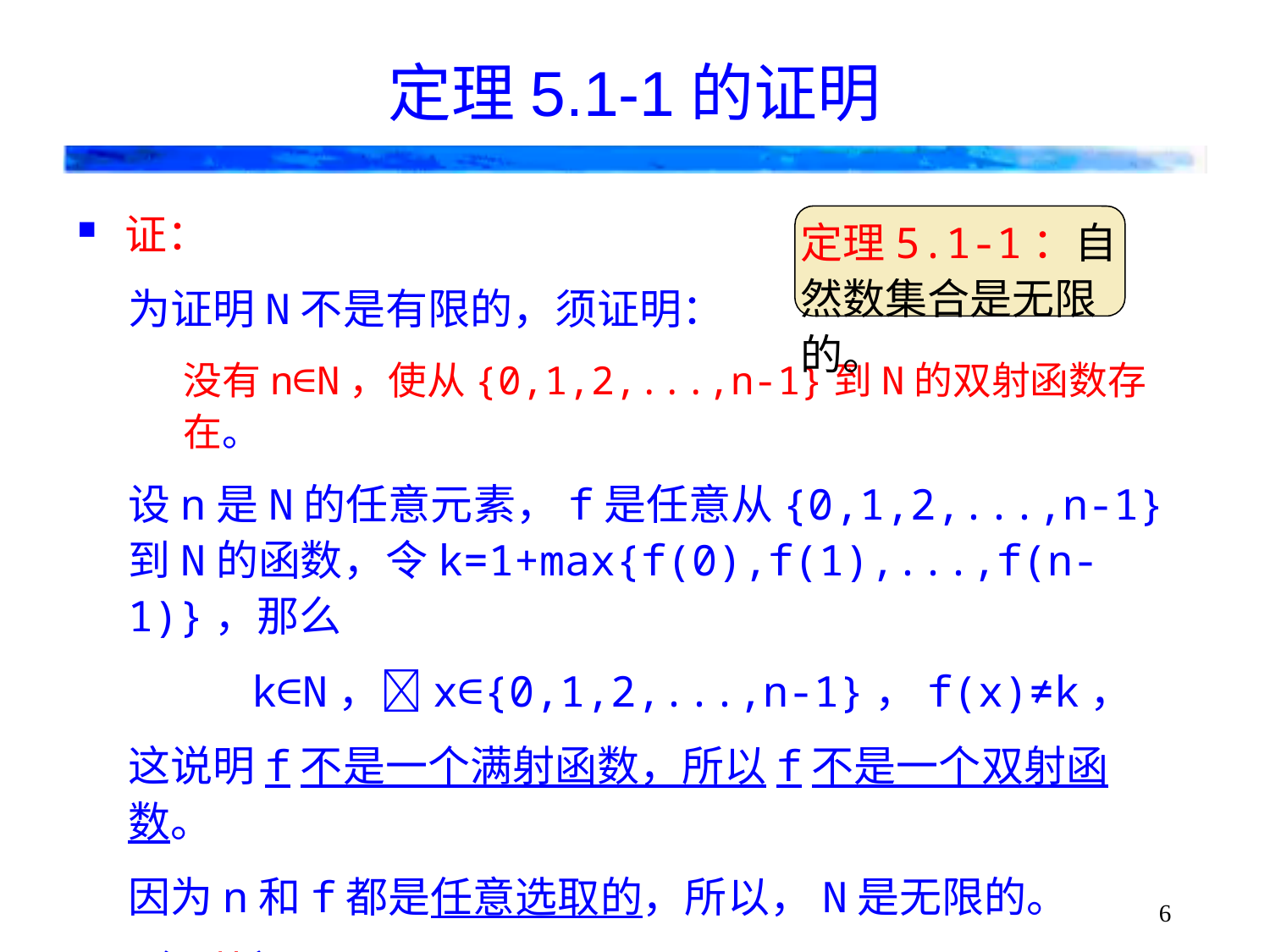

# 定理5.1-1的证明
证：
为证明N不是有限的，须证明：
没有n∈N，使从{0,1,2,...,n-1}到N的双射函数存在。
设n是N的任意元素，f是任意从{0,1,2,...,n-1}到N的函数，令k=1+max{f(0),f(1),...,f(n-1)}，那么
k∈N，∀x∈{0,1,2,...,n-1}，f(x)≠k，
这说明f不是一个满射函数，所以f不是一个双射函数。
因为n和f都是任意选取的，所以，N是无限的。
（证毕）
定理5.1-1：自然数集合是无限的。
6